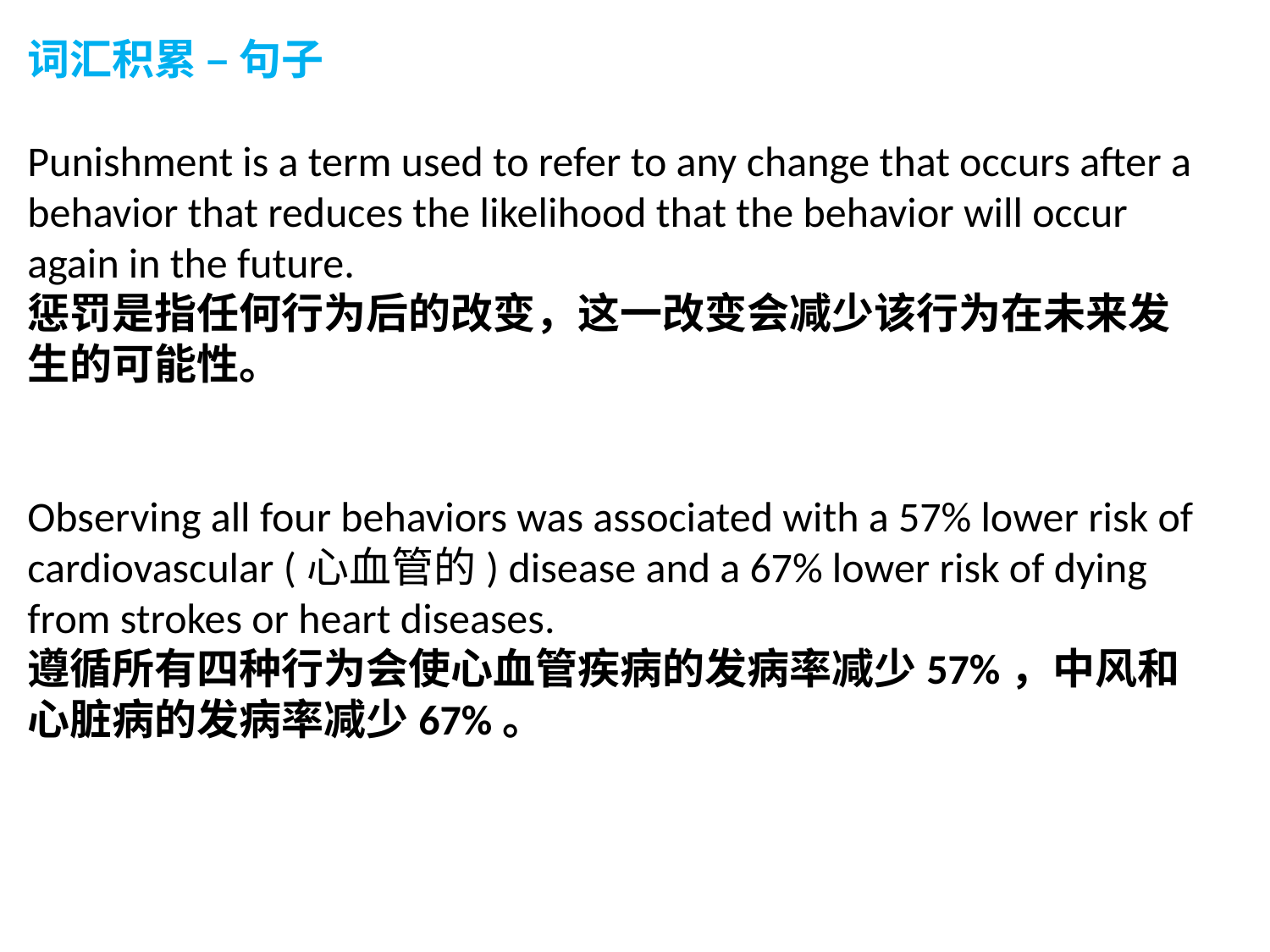

词汇积累 – 句子

Punishment is a term used to refer to any change that occurs after a behavior that reduces the likelihood that the behavior will occur again in the future.
惩罚是指任何行为后的改变，这一改变会减少该行为在未来发生的可能性。

Observing all four behaviors was associated with a 57% lower risk of cardiovascular (心血管的) disease and a 67% lower risk of dying from strokes or heart diseases.
遵循所有四种行为会使心血管疾病的发病率减少57%，中风和心脏病的发病率减少67%。